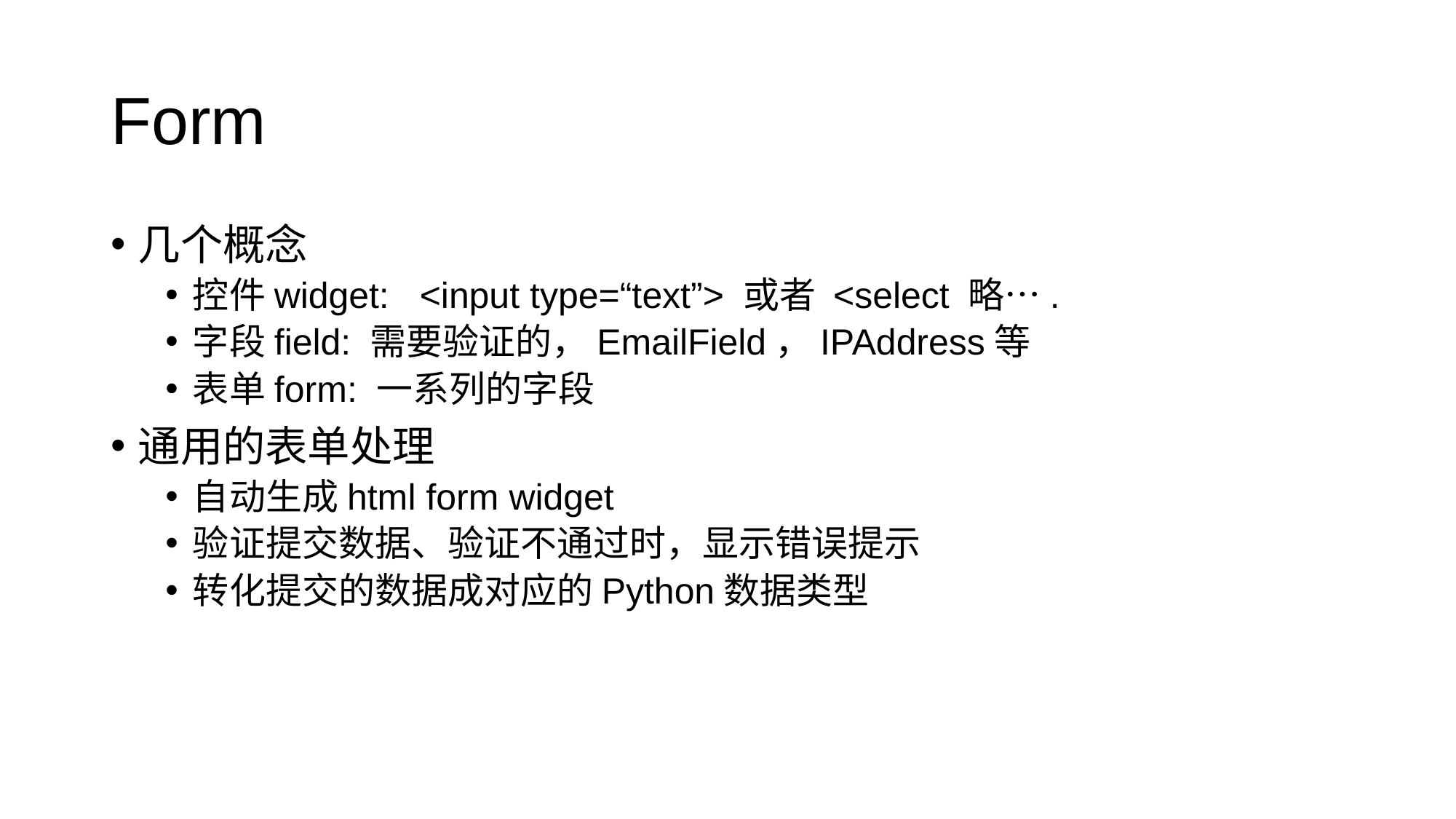

# Form
几个概念
控件widget:   <input type=“text”> 或者 <select 略….
字段field: 需要验证的，EmailField，IPAddress等
表单form: 一系列的字段
通用的表单处理
自动生成html form widget
验证提交数据、验证不通过时，显示错误提示
转化提交的数据成对应的Python数据类型